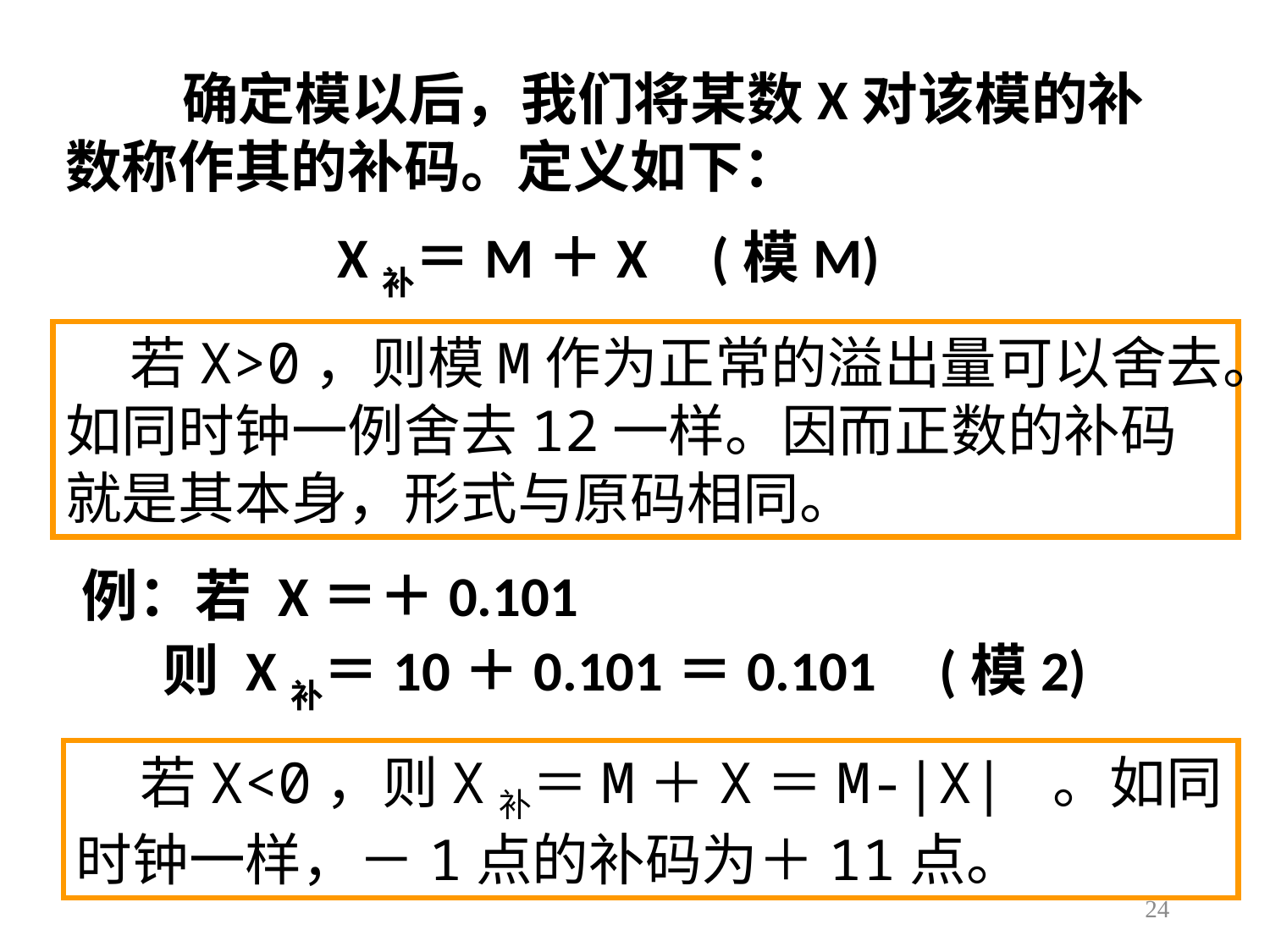

确定模以后，我们将某数X对该模的补数称作其的补码。定义如下：
X补＝M＋X     (模M)
    若X>0，则模M作为正常的溢出量可以舍去。如同时钟一例舍去12一样。因而正数的补码就是其本身，形式与原码相同。
例：若 X＝＋0.101
则 X补＝10＋0.101＝0.101     (模2)
    若X<0，则X补＝M＋X＝M-|X| 。如同时钟一样，－1点的补码为＋11点。
24